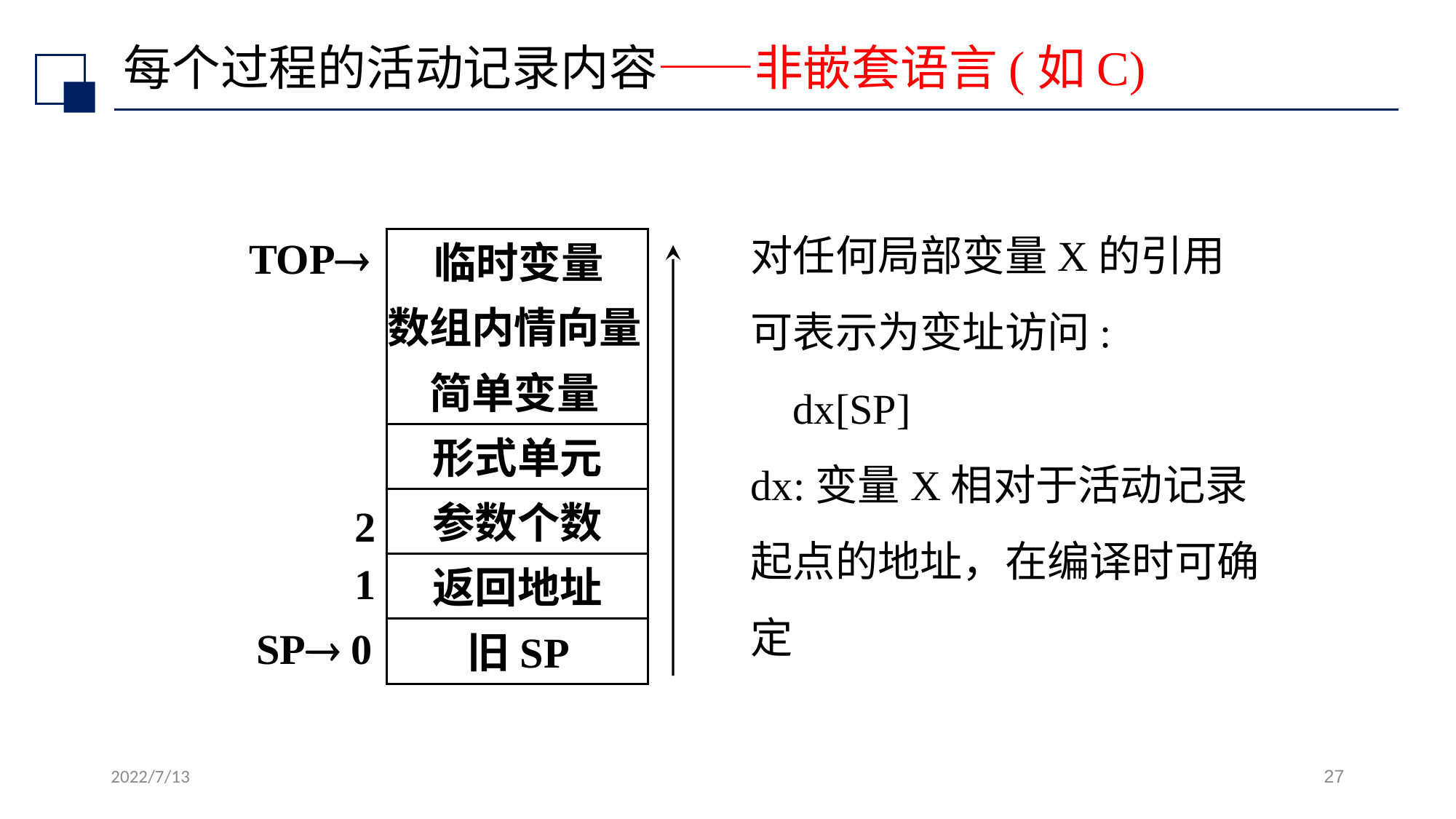

# 每个过程的活动记录内容——非嵌套语言(如C)

对任何局部变量X的引用可表示为变址访问:
    dx[SP]
dx:变量X相对于活动记录起点的地址，在编译时可确定
TOP→

临时变量

数组内情向量
简单变量
形式单元
参数个数
2
1
返回地址
SP→ 0
旧SP
2022/7/13
27